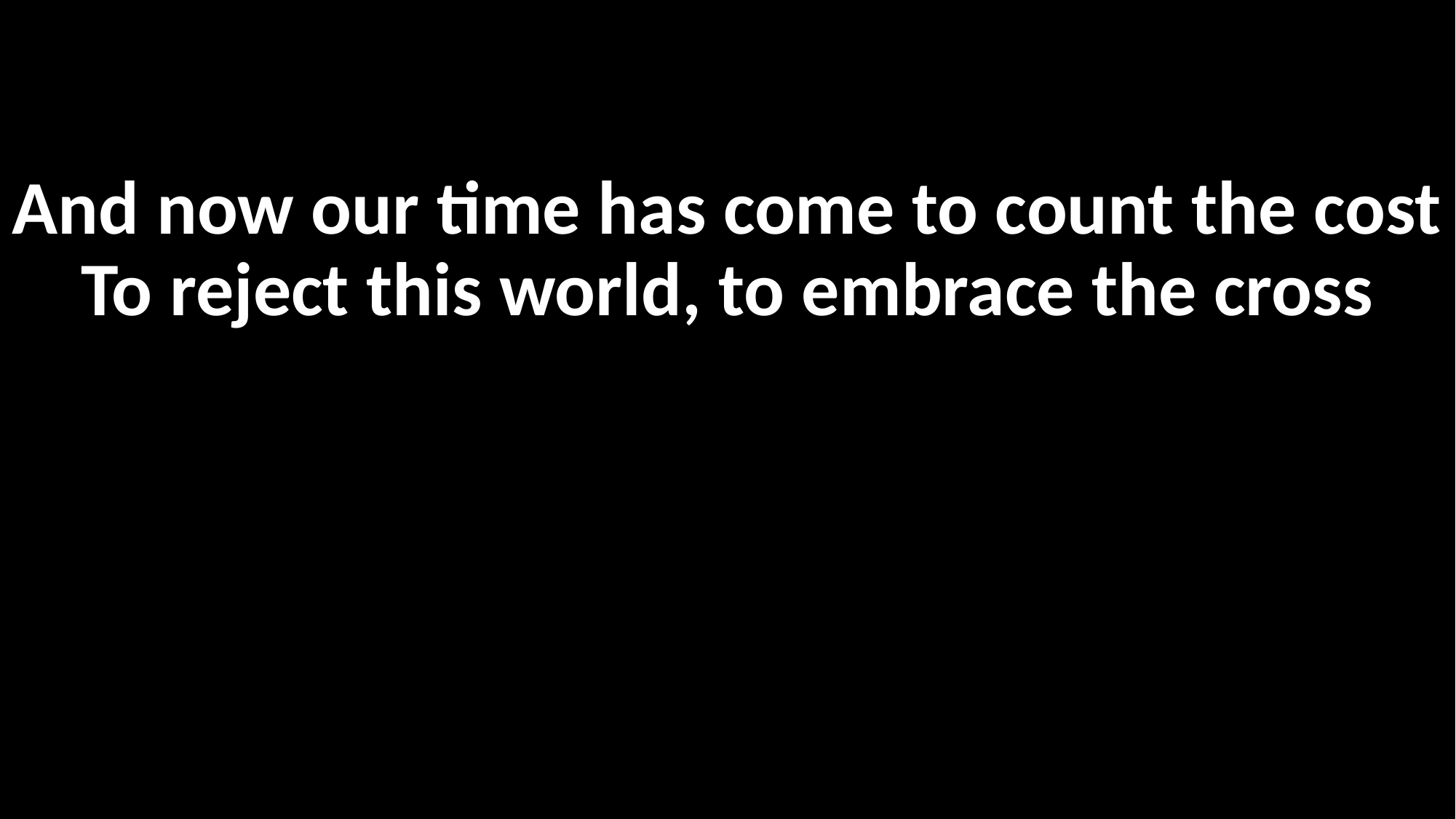

And now our time has come to count the cost
To reject this world, to embrace the cross
# 세상 욕심 모두 버리고  예수 십자가 붙들겠네